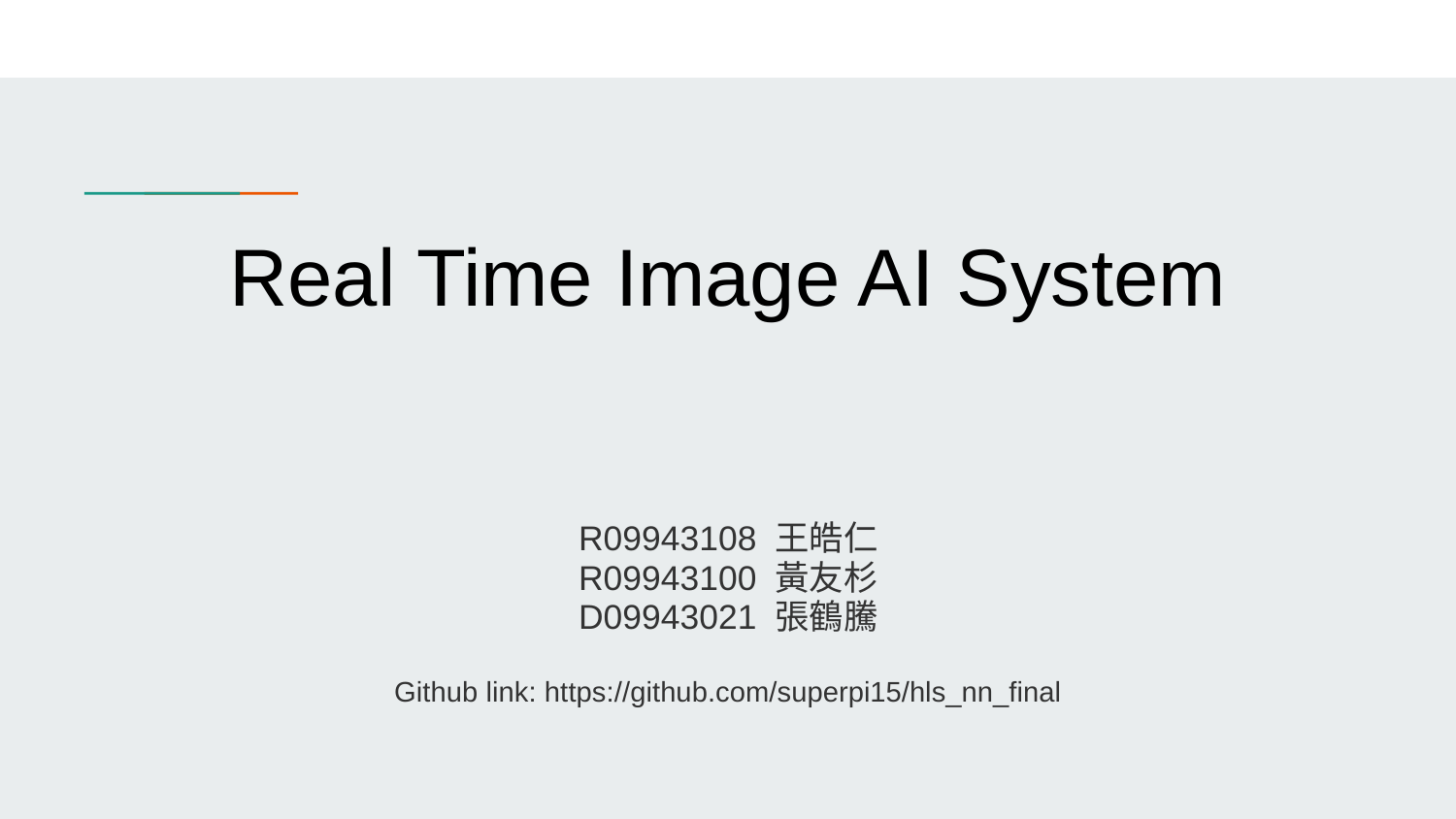

# Real Time Image AI System

R09943108 王皓仁
R09943100 黃友杉
D09943021 張鶴騰

Github link: https://github.com/superpi15/hls_nn_final